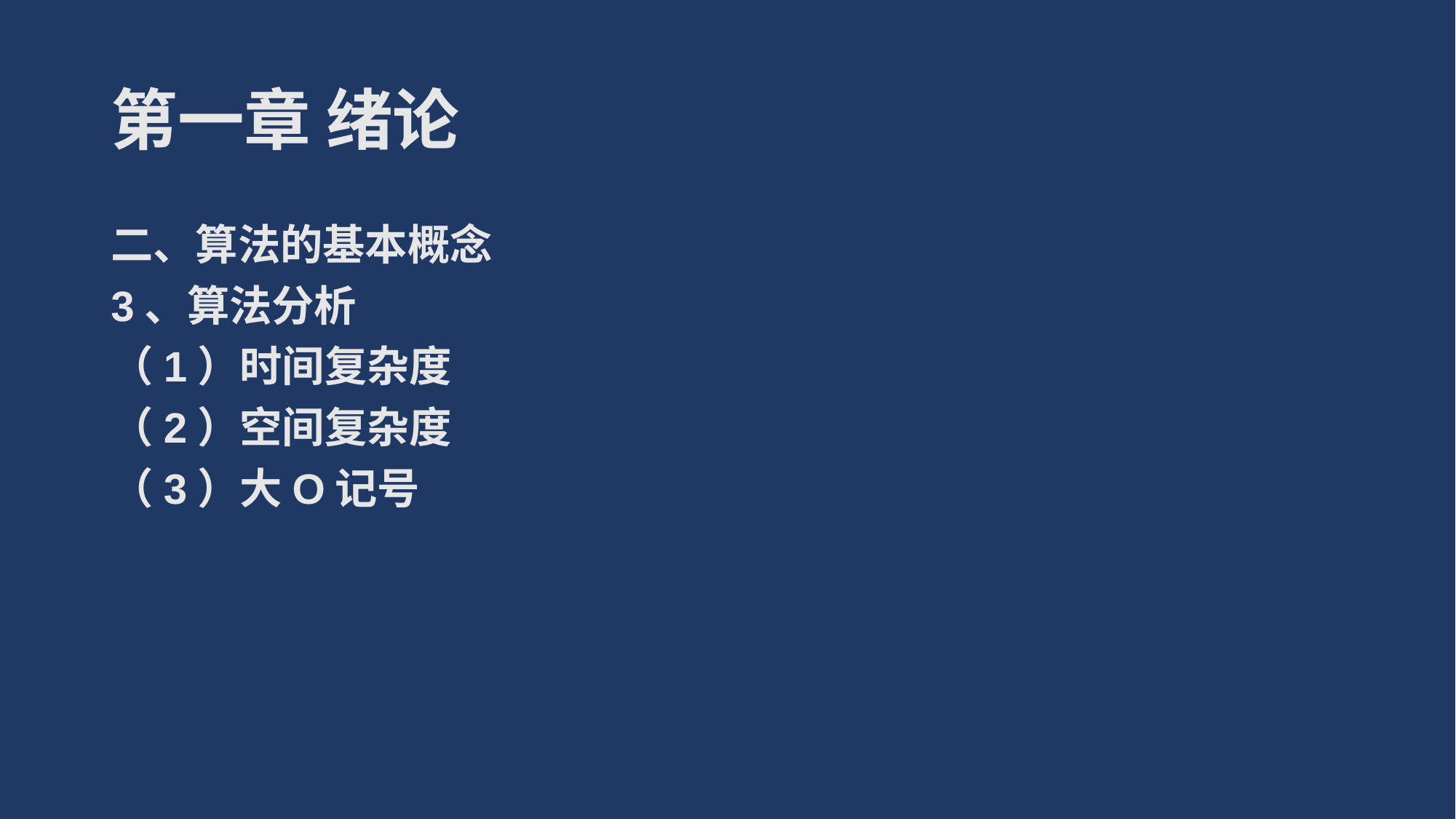

# 第一章 绪论
二、算法的基本概念
3、算法分析
（1）时间复杂度
（2）空间复杂度
（3）大O记号